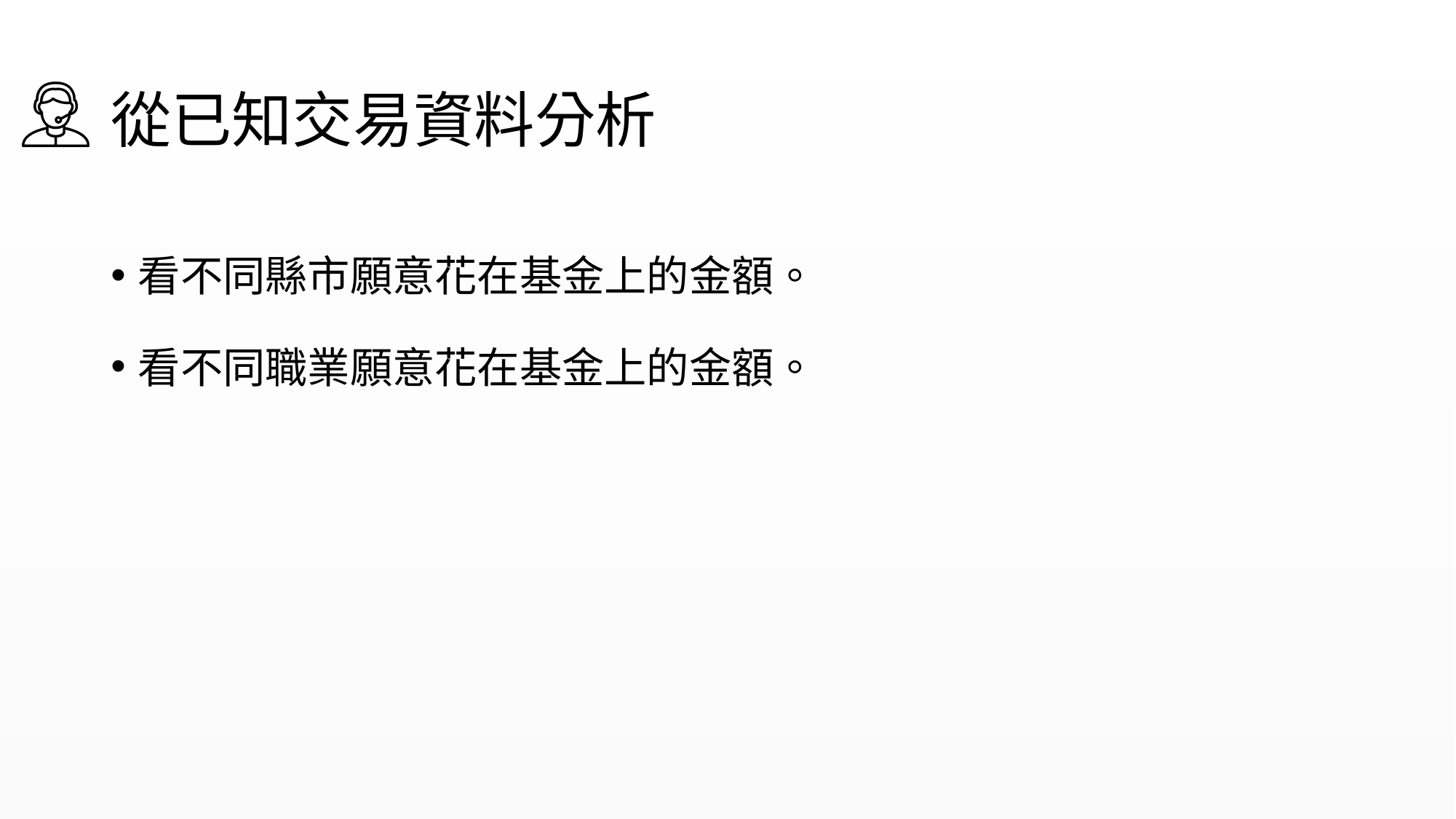

# 從已知交易資料分析
看不同縣市願意花在基金上的金額。
看不同職業願意花在基金上的金額。